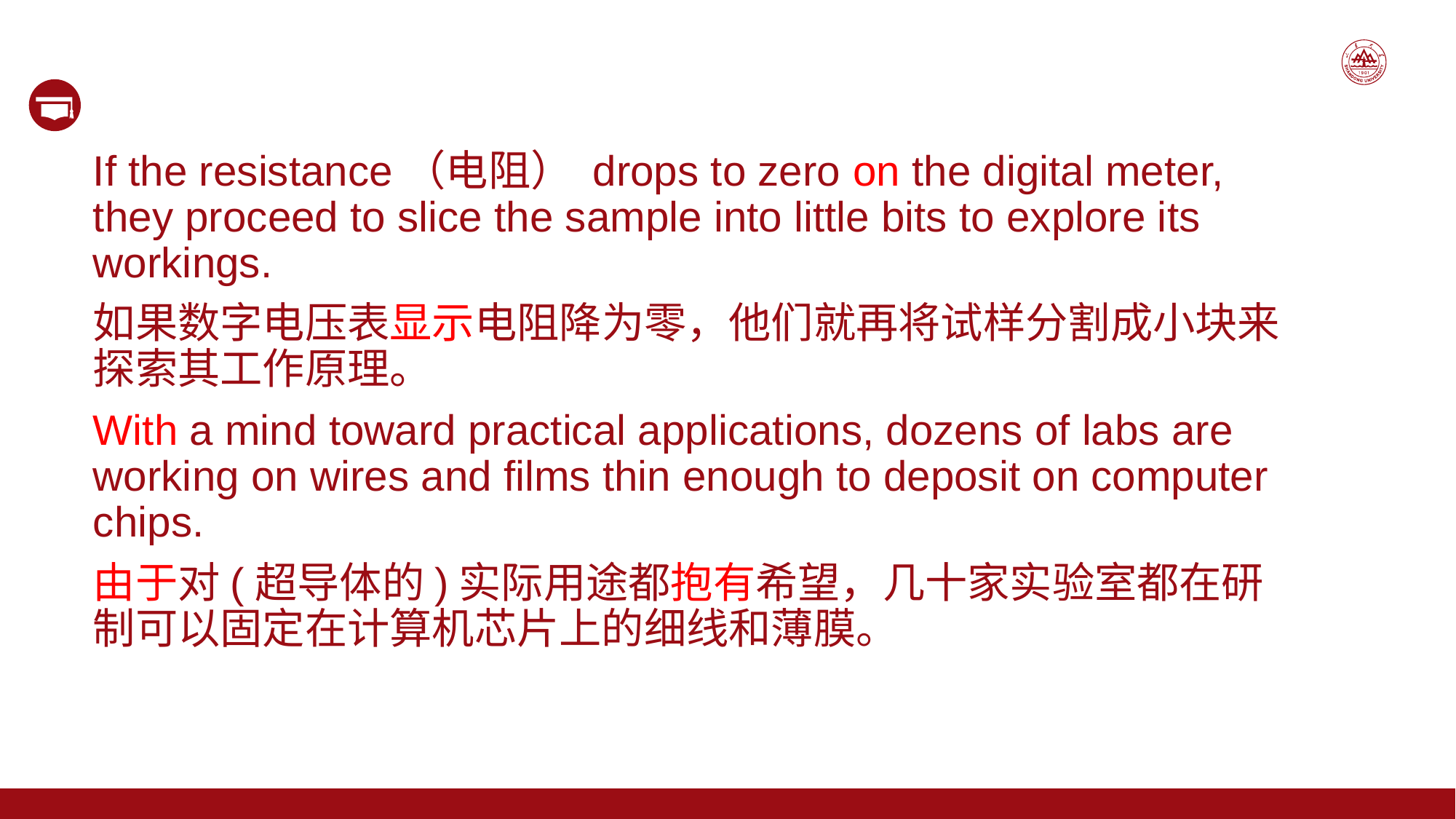

If the resistance（电阻） drops to zero on the digital meter, they proceed to slice the sample into little bits to explore its workings.
如果数字电压表显示电阻降为零，他们就再将试样分割成小块来探索其工作原理。
With a mind toward practical applications, dozens of labs are working on wires and films thin enough to deposit on computer chips.
由于对(超导体的)实际用途都抱有希望，几十家实验室都在研制可以固定在计算机芯片上的细线和薄膜。